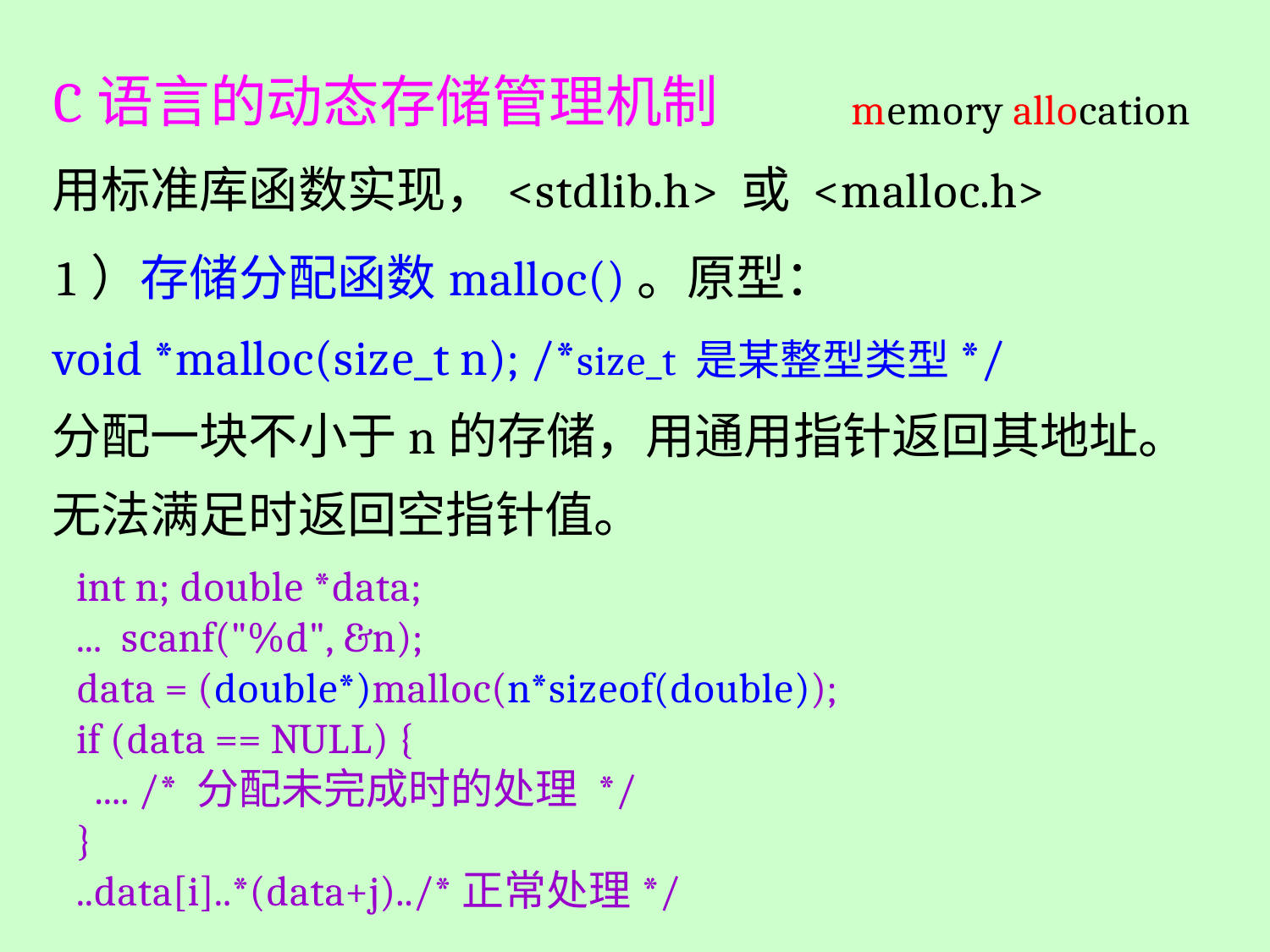

C语言的动态存储管理机制
用标准库函数实现，<stdlib.h> 或 <malloc.h>
memory allocation
1）存储分配函数malloc()。原型：
void *malloc(size_t n); /*size_t 是某整型类型*/
分配一块不小于n的存储，用通用指针返回其地址。
无法满足时返回空指针值。
int n; double *data;
...  scanf("%d", &n);
data = (double*)malloc(n*sizeof(double));
if (data == NULL) {
  .... /* 分配未完成时的处理 */
}
..data[i]..*(data+j)../*正常处理*/